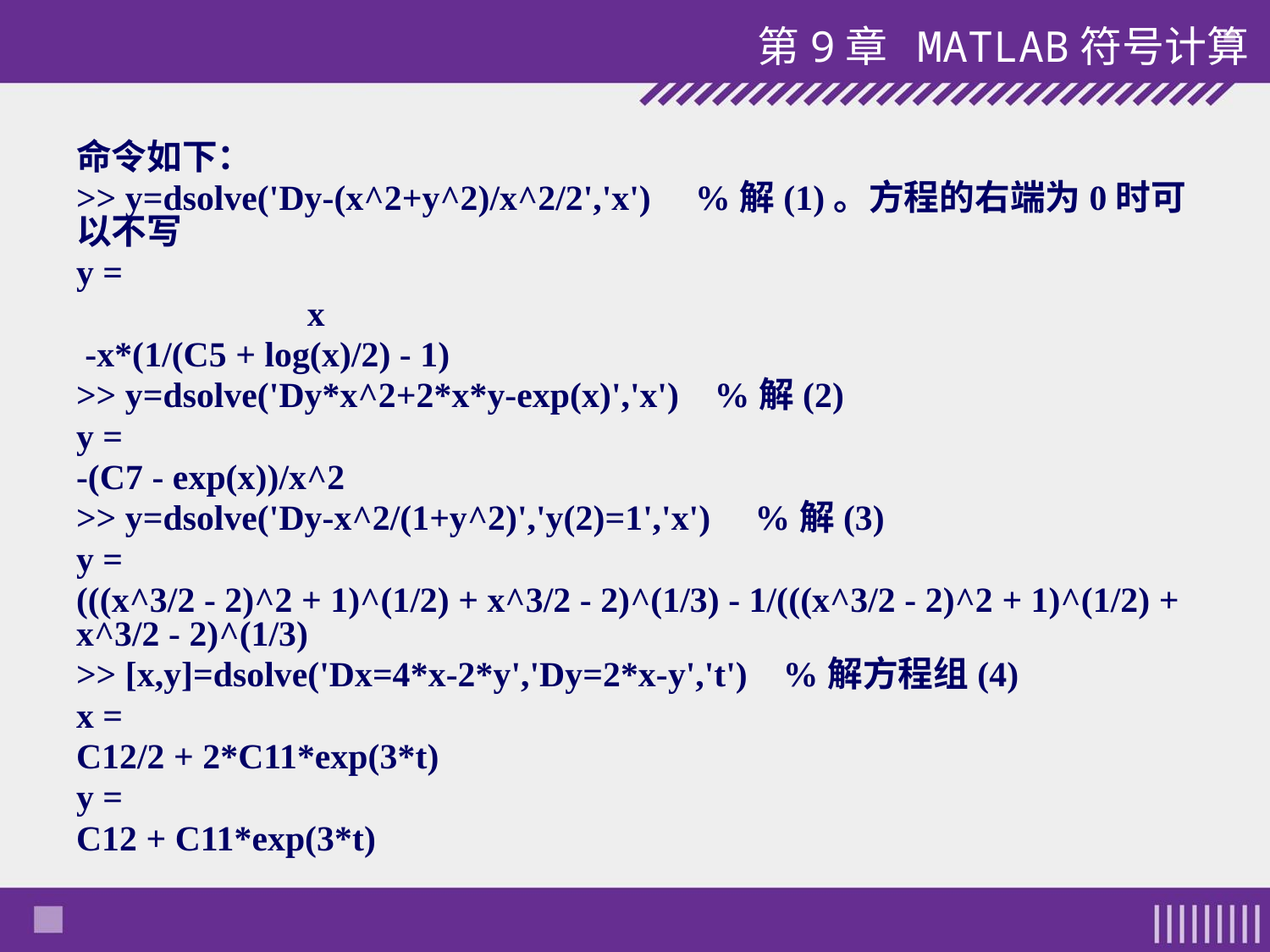

第9章  MATLAB符号计算
命令如下：
>> y=dsolve('Dy-(x^2+y^2)/x^2/2','x')     %解(1)。方程的右端为0时可以不写
y =
                          x
 -x*(1/(C5 + log(x)/2) - 1)
>> y=dsolve('Dy*x^2+2*x*y-exp(x)','x')    %解(2)
y =
-(C7 - exp(x))/x^2
>> y=dsolve('Dy-x^2/(1+y^2)','y(2)=1','x')     %解(3)
y =
(((x^3/2 - 2)^2 + 1)^(1/2) + x^3/2 - 2)^(1/3) - 1/(((x^3/2 - 2)^2 + 1)^(1/2) + x^3/2 - 2)^(1/3)
>> [x,y]=dsolve('Dx=4*x-2*y','Dy=2*x-y','t')    %解方程组(4)
x =
C12/2 + 2*C11*exp(3*t)
y =
C12 + C11*exp(3*t)